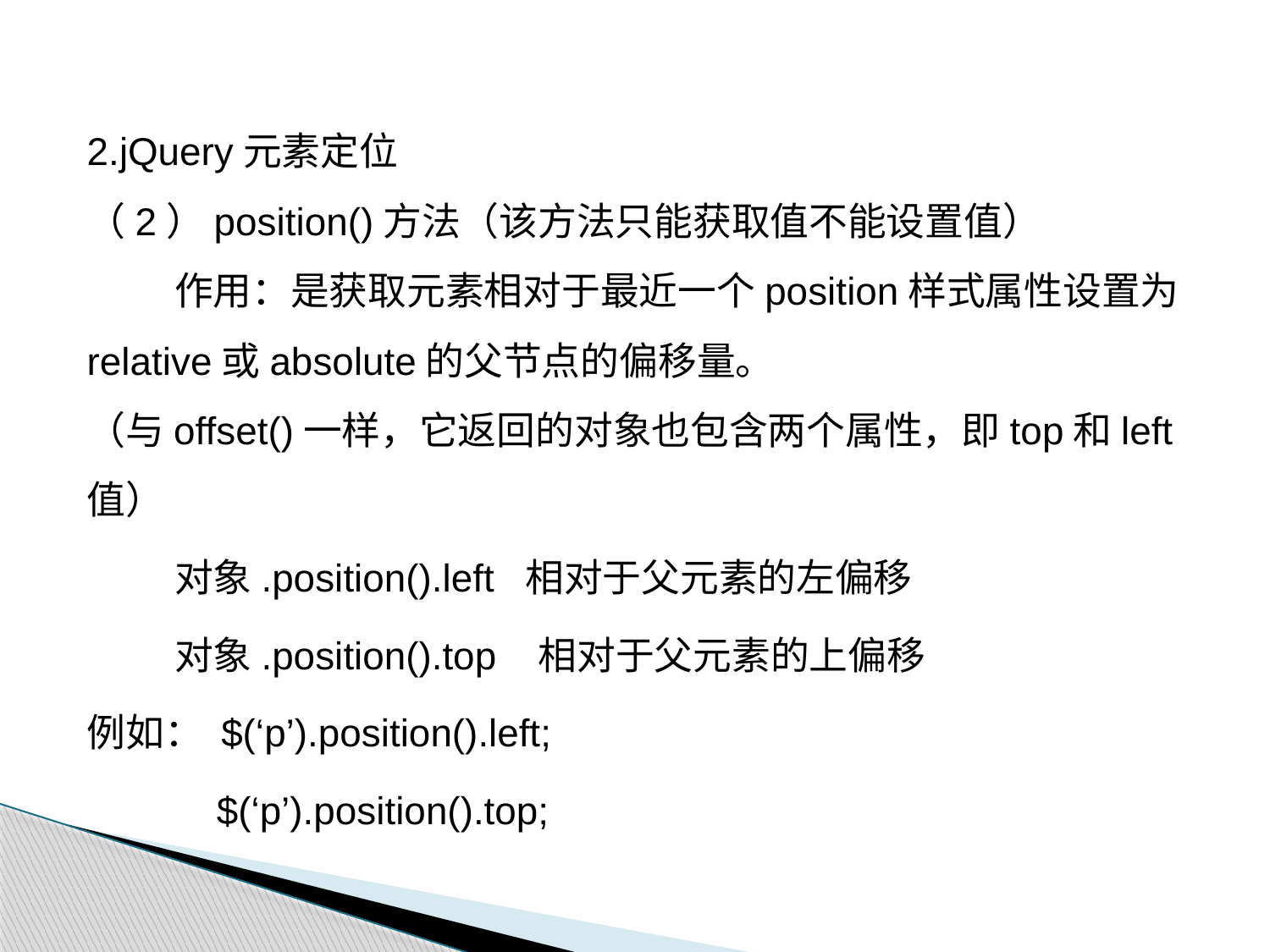

2.jQuery元素定位
（2）position()方法（该方法只能获取值不能设置值）
         作用：是获取元素相对于最近一个position样式属性设置为relative或absolute的父节点的偏移量。
（与offset()一样，它返回的对象也包含两个属性，即top和left值）
         对象.position().left  相对于父元素的左偏移
         对象.position().top   相对于父元素的上偏移
例如： $(‘p’).position().left;
            $(‘p’).position().top;